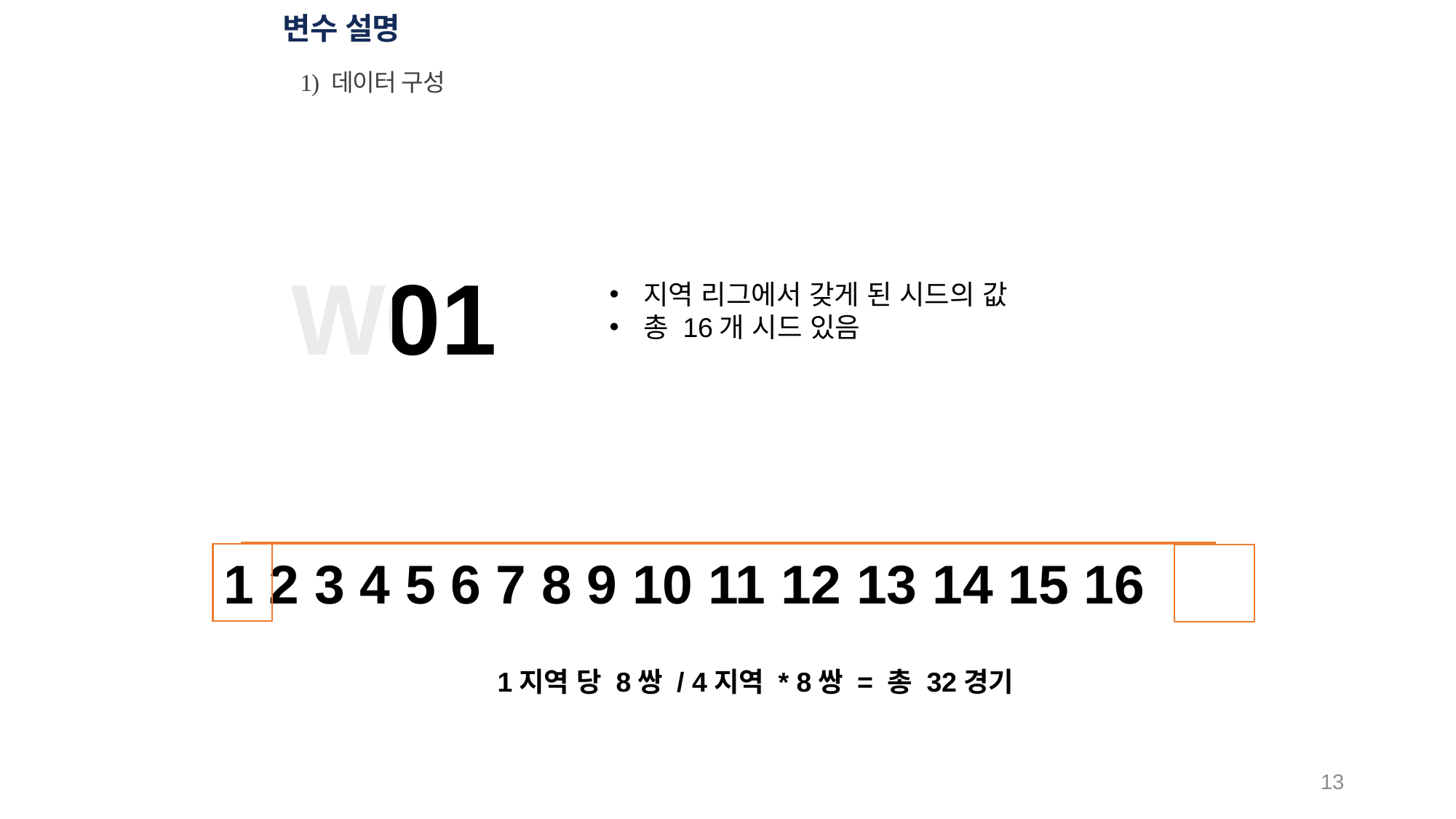

변수 설명
01
1) 데이터 구성

W01
지역 리그에서 갖게 된 시드의 값
총 16개 시드 있음
1 2 3 4 5 6 7 8 9 10 11 12 13 14 15 16

1지역 당 8쌍 / 4지역 * 8쌍 = 총 32경기
13